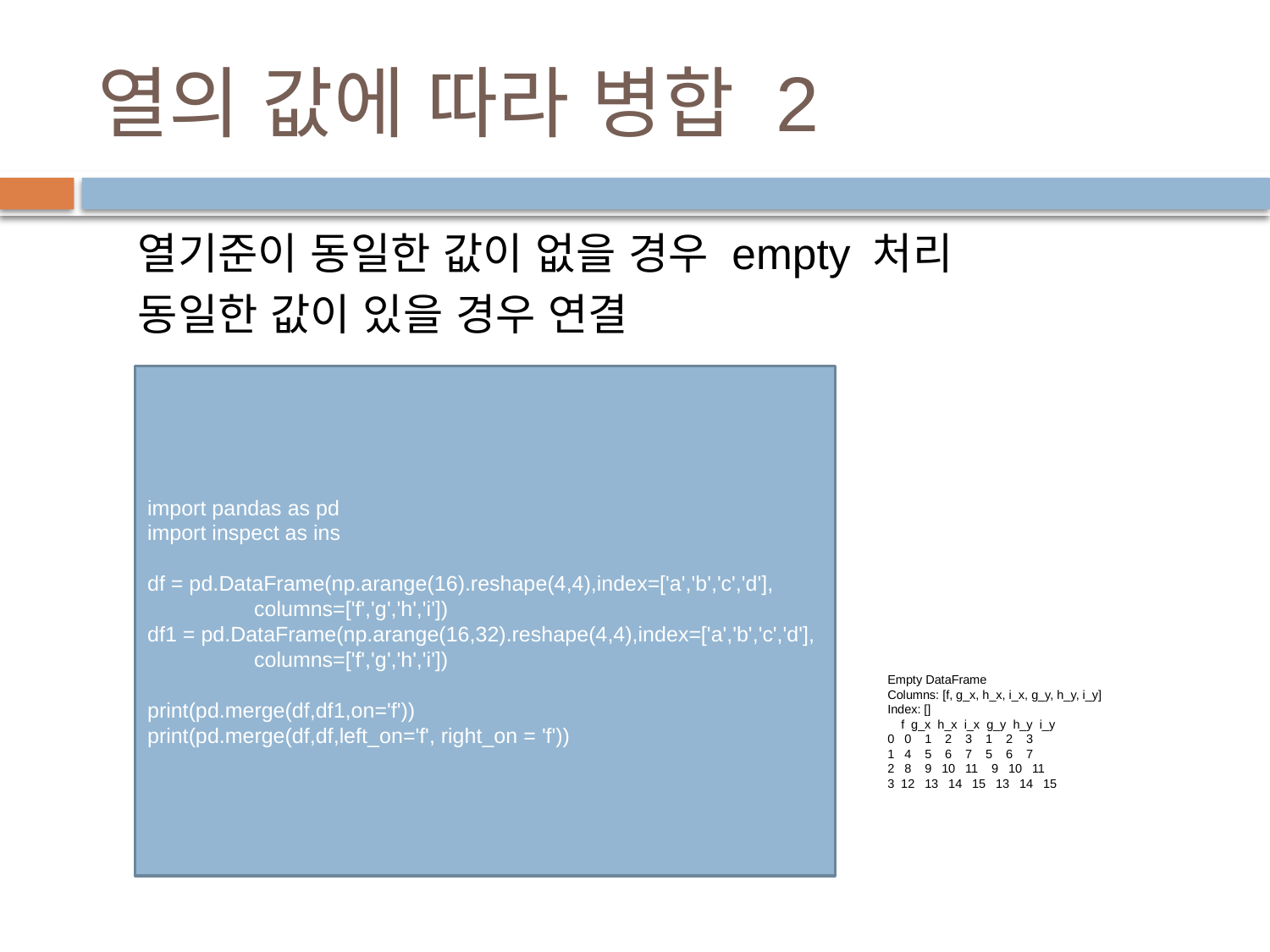

# 열의 값에 따라 병합 2
열기준이 동일한 값이 없을 경우 empty 처리
동일한 값이 있을 경우 연결
import pandas as pd
import inspect as ins

df = pd.DataFrame(np.arange(16).reshape(4,4),index=['a','b','c','d'],
                  columns=['f','g','h','i'])
df1 = pd.DataFrame(np.arange(16,32).reshape(4,4),index=['a','b','c','d'],
                  columns=['f','g','h','i'])

print(pd.merge(df,df1,on='f'))
print(pd.merge(df,df,left_on='f', right_on = 'f'))
Empty DataFrame
Columns: [f, g_x, h_x, i_x, g_y, h_y, i_y]
Index: []
    f  g_x  h_x  i_x  g_y  h_y  i_y
0   0    1    2    3    1    2    3
1   4    5    6    7    5    6    7
2   8    9   10   11    9   10   11
3  12   13   14   15   13   14   15